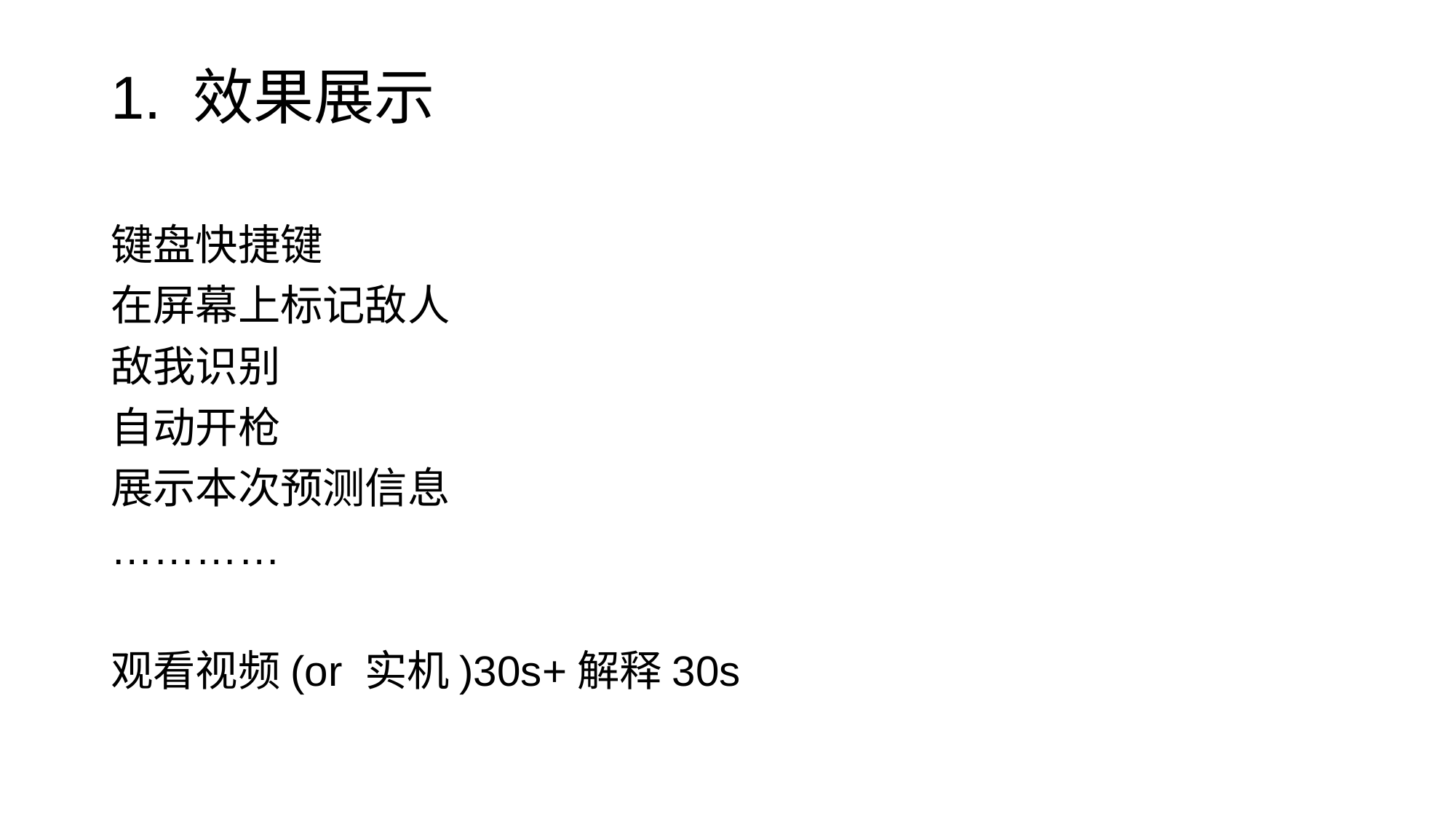

# 1. 效果展示
键盘快捷键
在屏幕上标记敌人
敌我识别
自动开枪
展示本次预测信息
…………

观看视频(or 实机)30s+解释30s